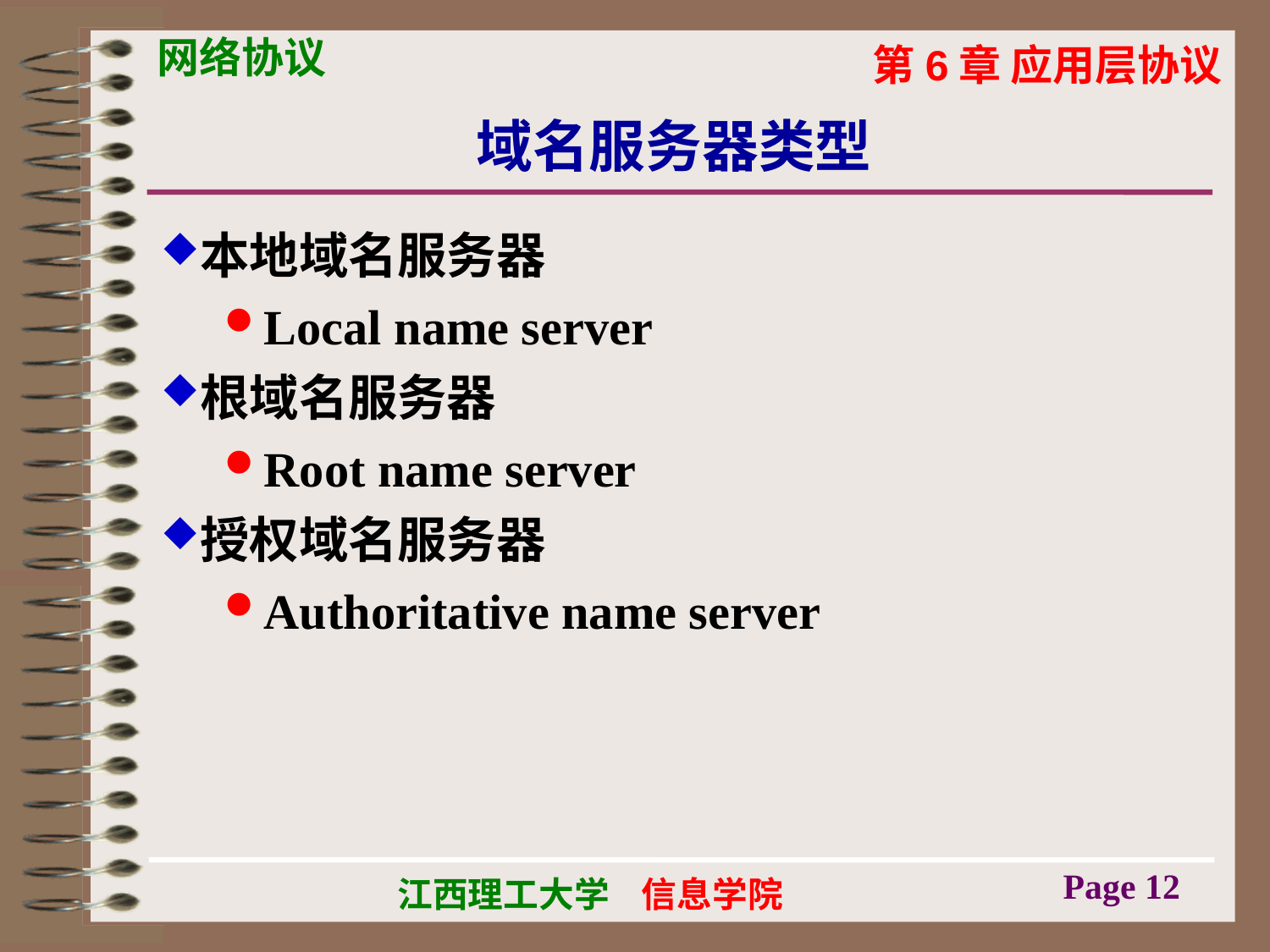

# 域名服务器类型
本地域名服务器
Local name server
根域名服务器
Root name server
授权域名服务器
Authoritative name server
Page 12